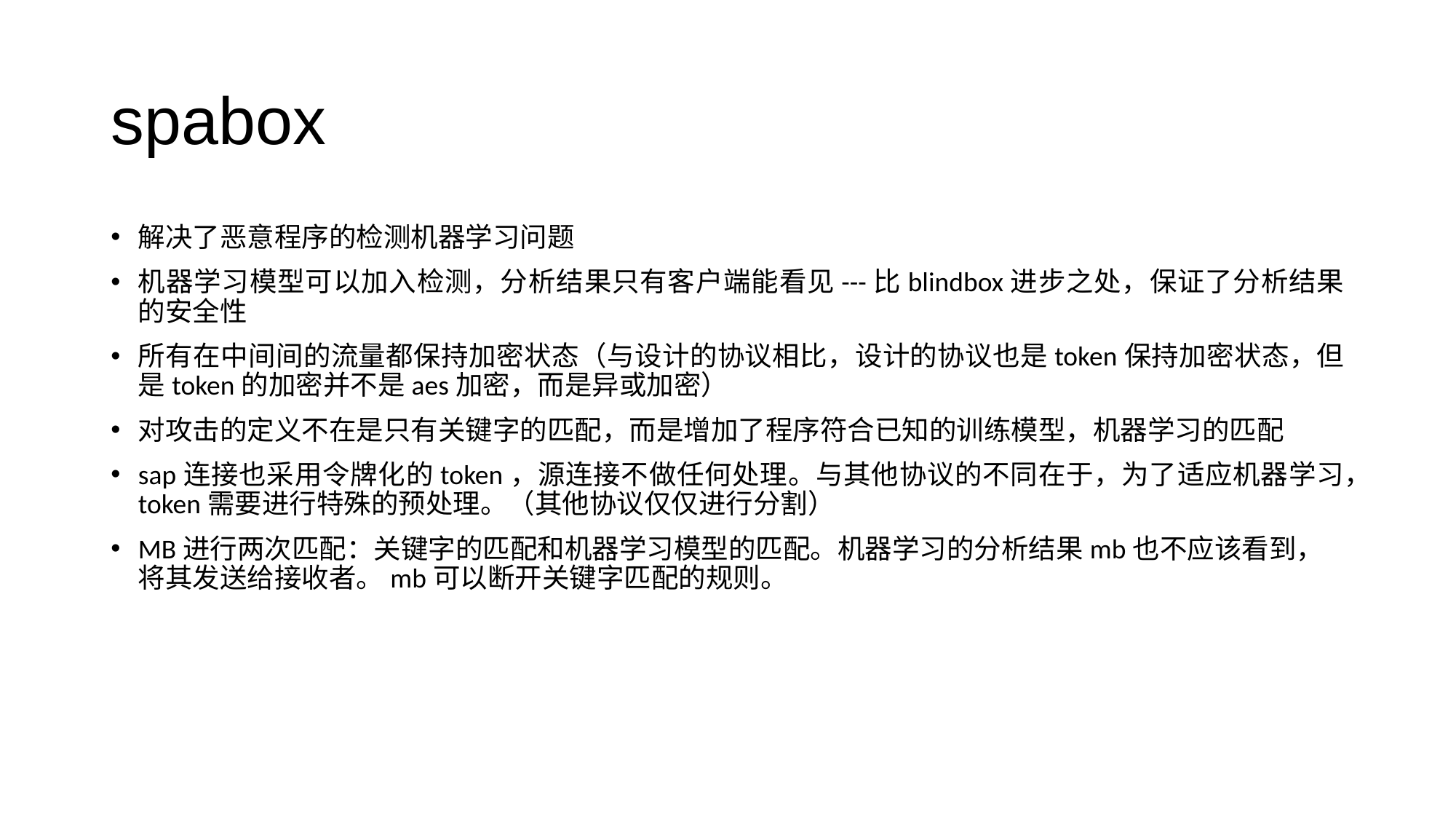

# spabox
解决了恶意程序的检测机器学习问题
机器学习模型可以加入检测，分析结果只有客户端能看见---比blindbox进步之处，保证了分析结果的安全性
所有在中间间的流量都保持加密状态（与设计的协议相比，设计的协议也是token保持加密状态，但是token的加密并不是aes加密，而是异或加密）
对攻击的定义不在是只有关键字的匹配，而是增加了程序符合已知的训练模型，机器学习的匹配
sap连接也采用令牌化的token，源连接不做任何处理。与其他协议的不同在于，为了适应机器学习，token需要进行特殊的预处理。（其他协议仅仅进行分割）
MB进行两次匹配：关键字的匹配和机器学习模型的匹配。机器学习的分析结果mb也不应该看到，将其发送给接收者。mb可以断开关键字匹配的规则。